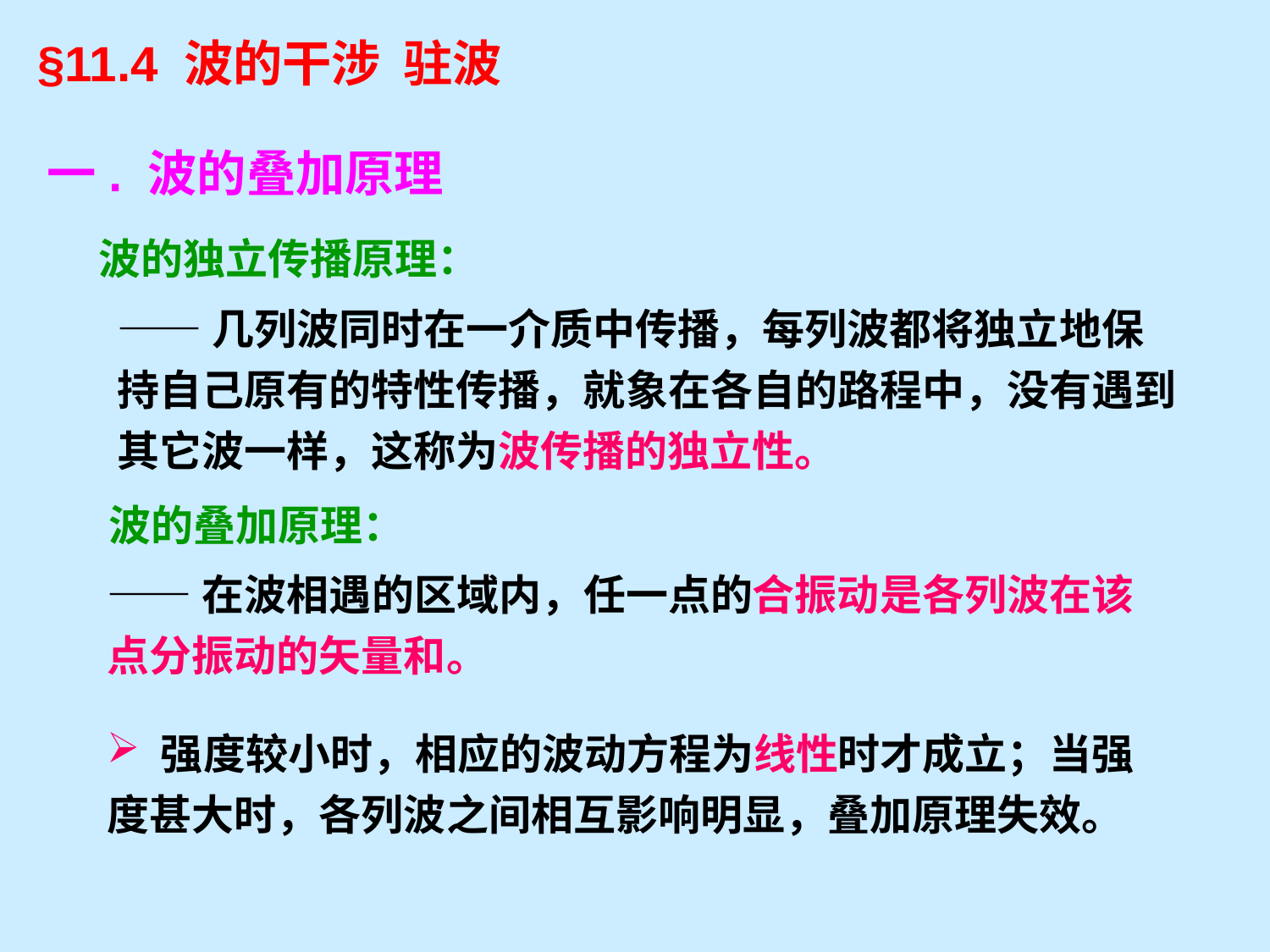

§11.4 波的干涉  驻波
一. 波的叠加原理
波的独立传播原理：
——几列波同时在一介质中传播，每列波都将独立地保持自己原有的特性传播，就象在各自的路程中，没有遇到其它波一样，这称为波传播的独立性。
波的叠加原理：
——在波相遇的区域内，任一点的合振动是各列波在该点分振动的矢量和。
 强度较小时，相应的波动方程为线性时才成立；当强度甚大时，各列波之间相互影响明显，叠加原理失效。
8